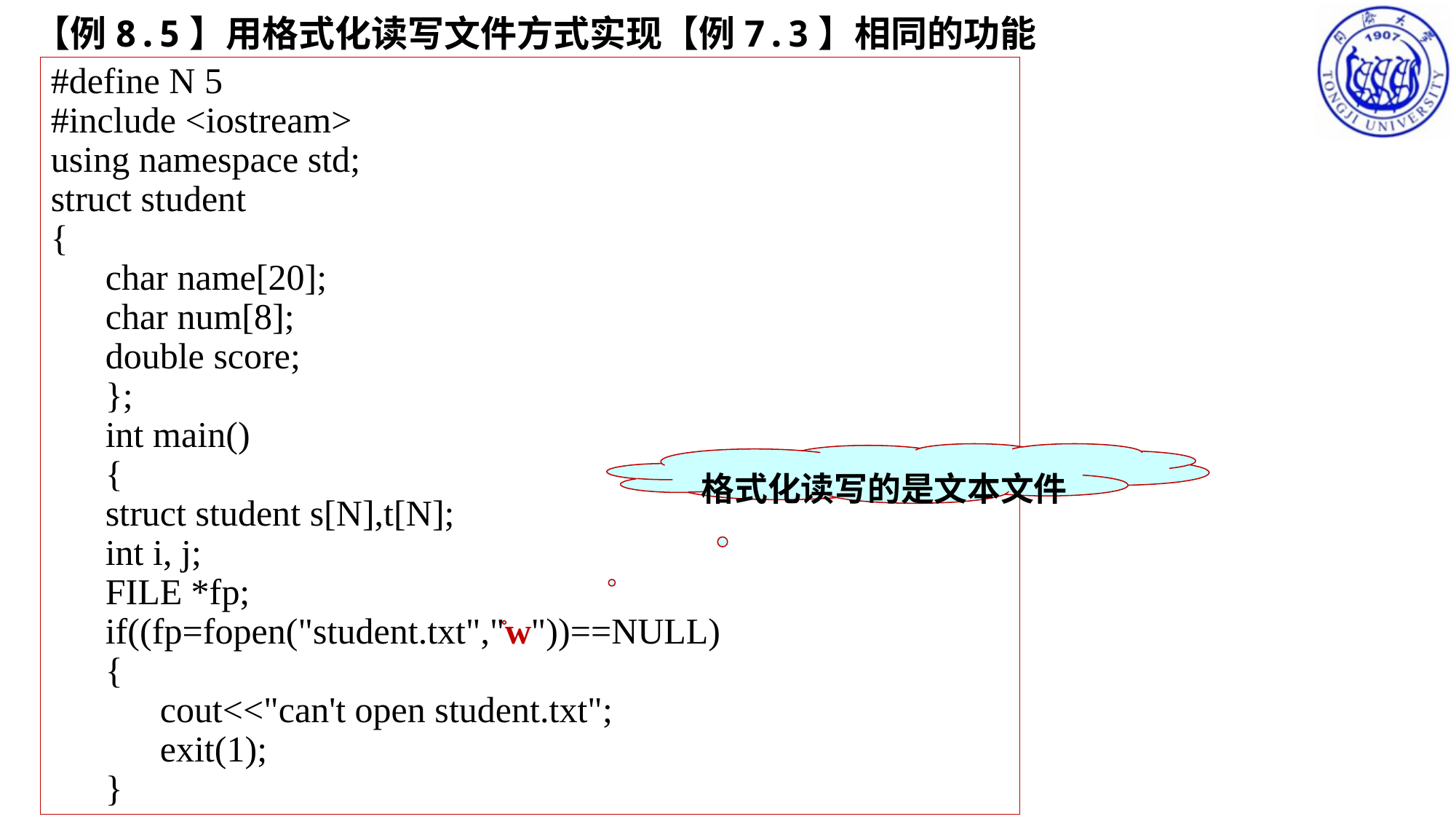

【例8.5】用格式化读写文件方式实现【例7.3】相同的功能
#define N 5
#include <iostream>
using namespace std;
struct student
{
char name[20];
char num[8];
double score;
};
int main()
{
struct student s[N],t[N];
int i, j;
FILE *fp;
if((fp=fopen("student.txt","w"))==NULL)
{
cout<<"can't open student.txt";
exit(1);
}
格式化读写的是文本文件